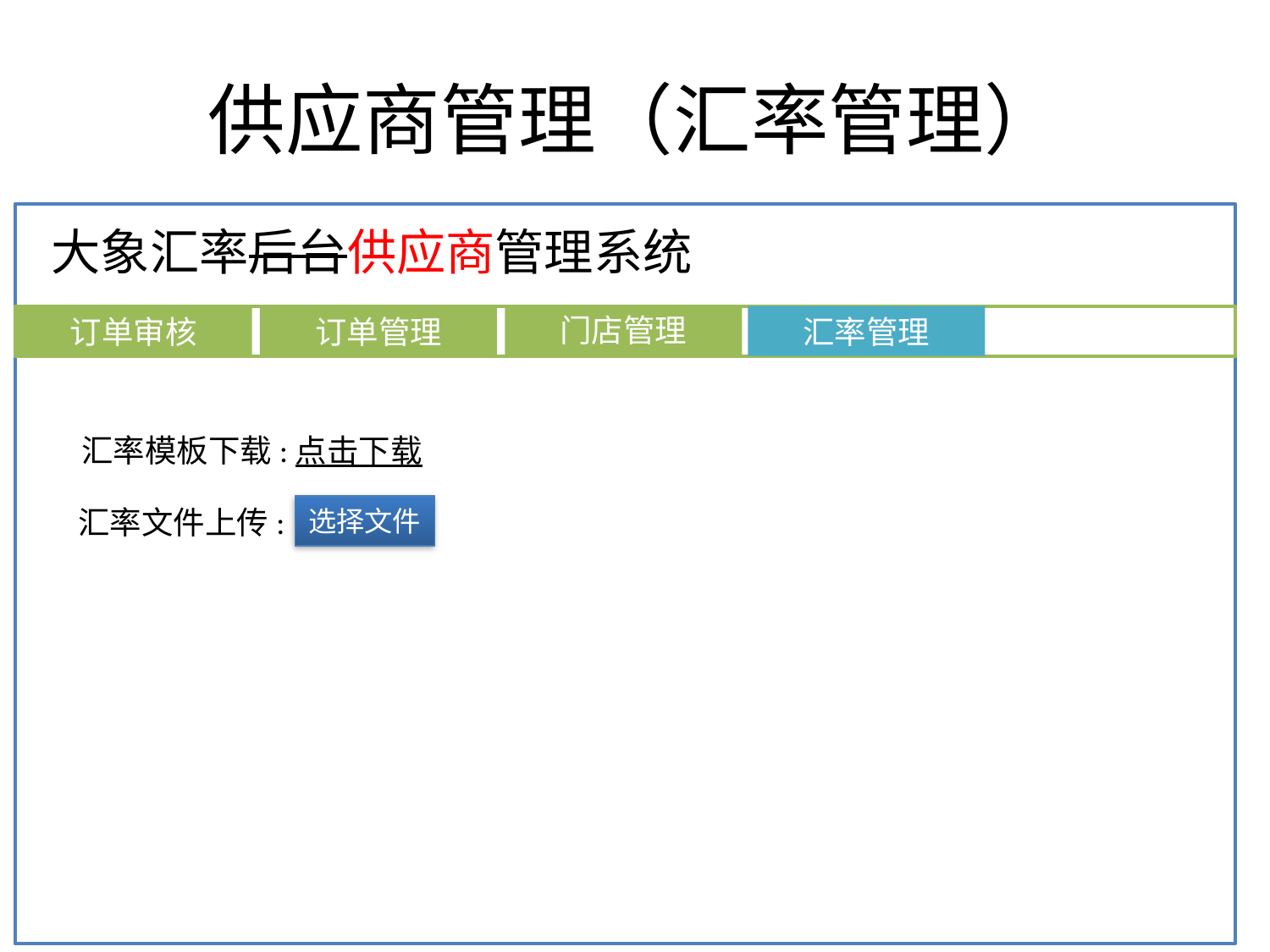

# 供应商管理（汇率管理）

大象汇率后台供应商管理系统
门店管理

订单审核

订单管理

汇率管理

汇率模板下载:点击下载
选择文件

汇率文件上传: